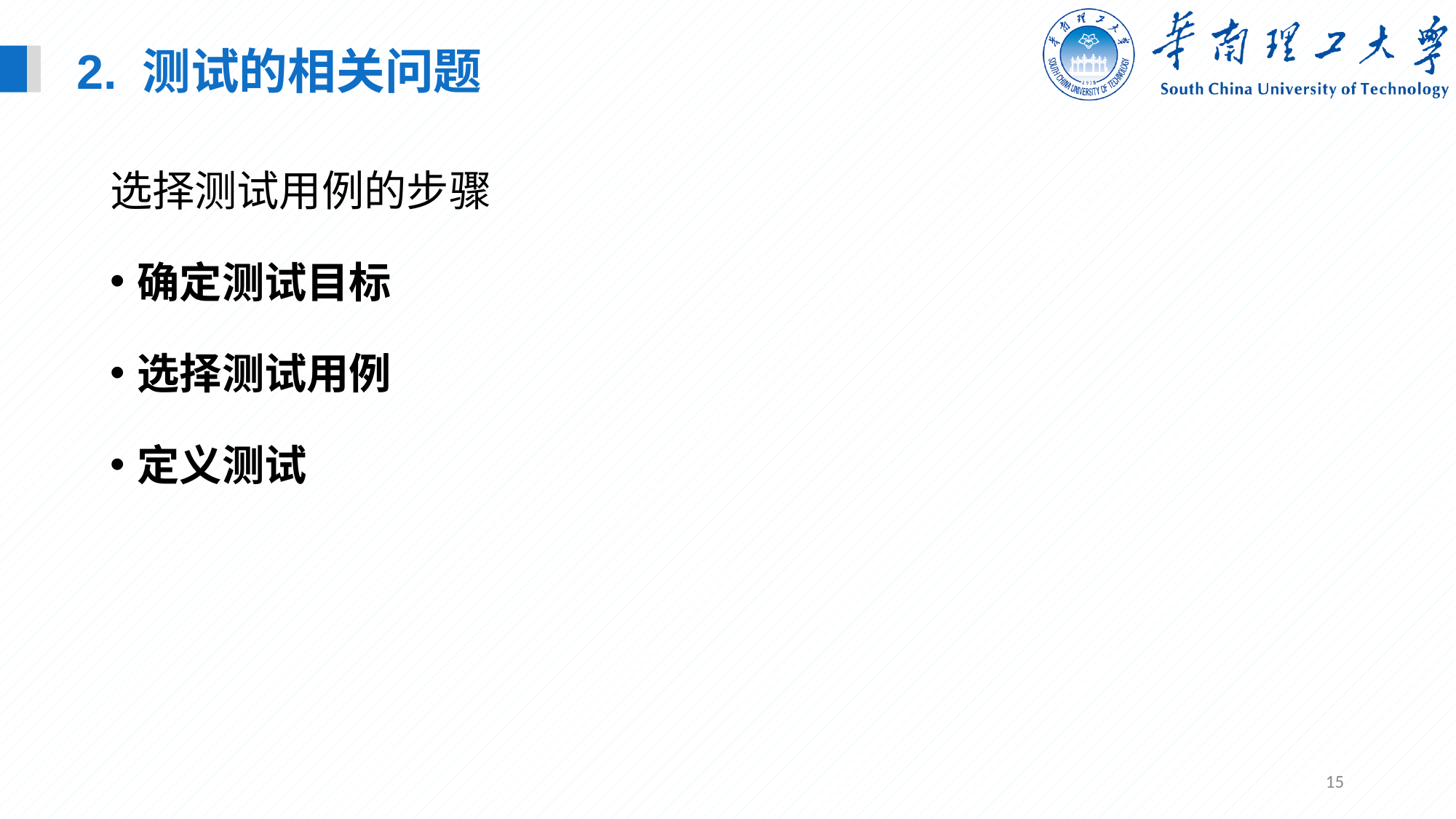

2. 测试的相关问题
选择测试用例的步骤
确定测试目标
选择测试用例
定义测试
15